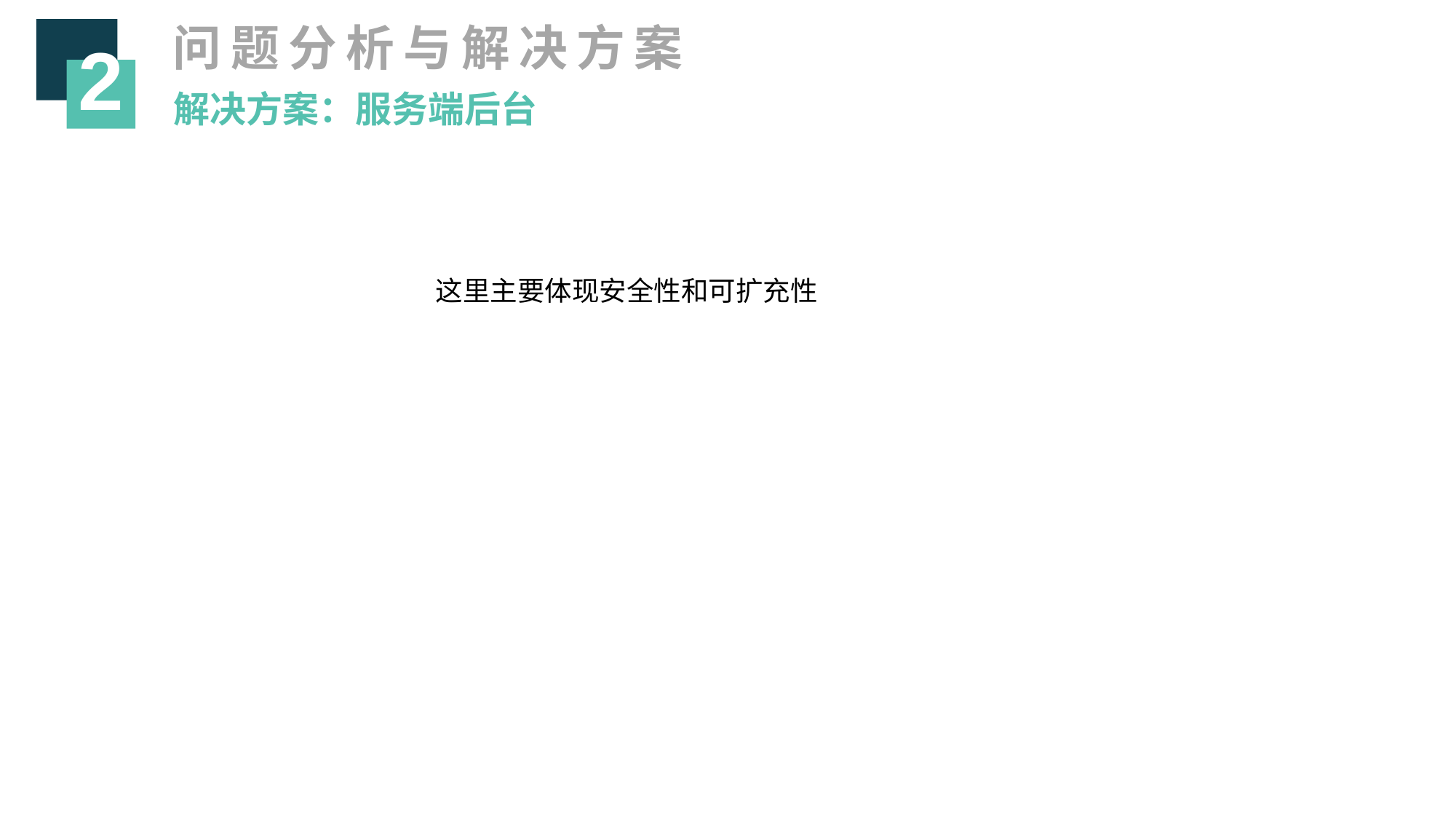

问题分析与解决方案

2
解决方案：服务端后台
这里主要体现安全性和可扩充性